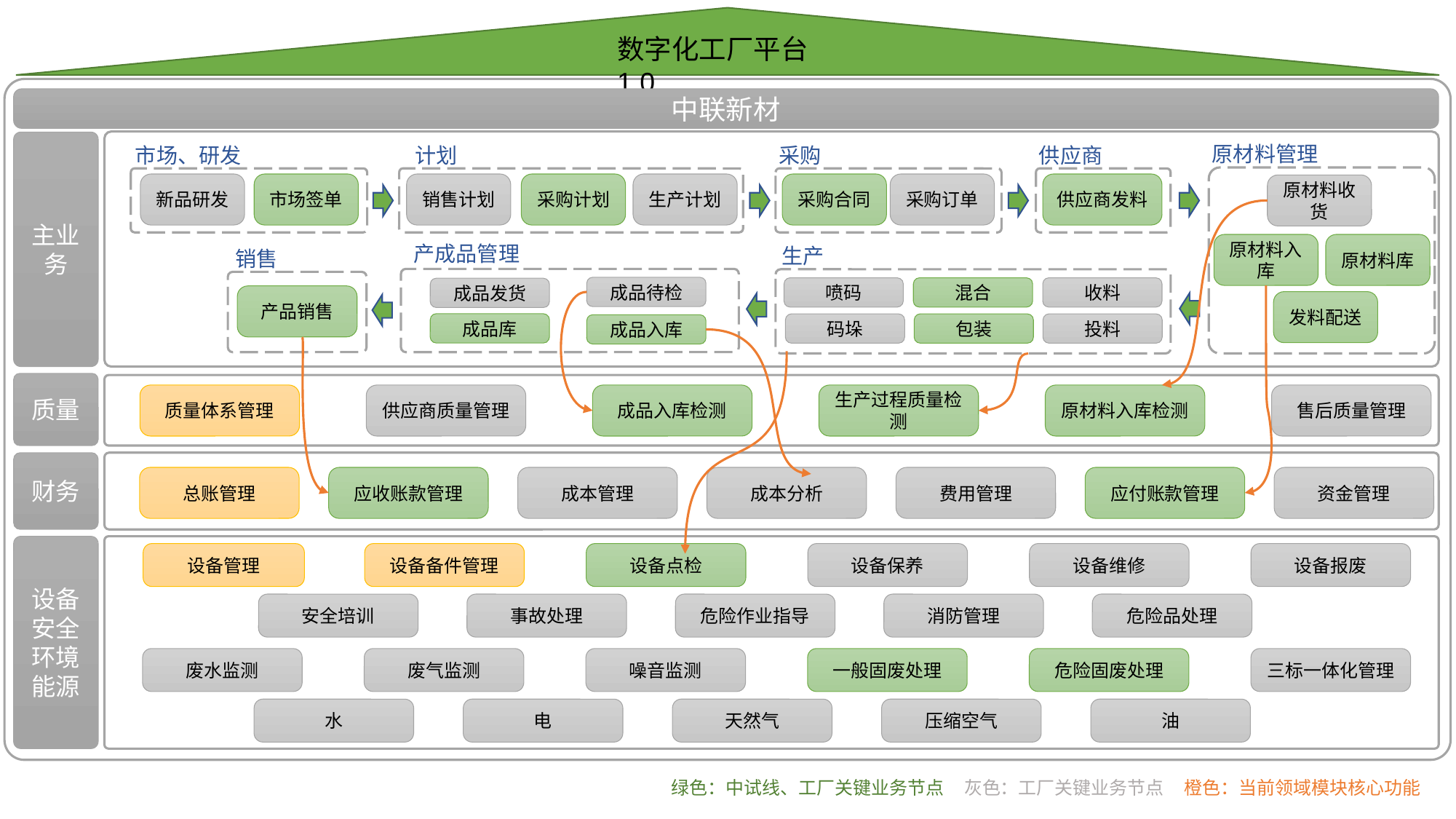

数字化工厂平台1.0

中联新材

主业务
原材料管理
市场、研发
计划
采购
供应商

新品研发
市场签单
销售计划
采购计划
生产计划
采购合同
采购订单
供应商发料
原材料收货

原材料入库
原材料库
产成品管理
生产
销售

成品待检
喷码
混合
收料
成品发货
产品销售
发料配送

成品库
码垛
包装
投料
成品入库
质量

质量体系管理
供应商质量管理
成品入库检测
生产过程质量检测
原材料入库检测
售后质量管理
财务

总账管理
应收账款管理
成本管理
成本分析
费用管理
应付账款管理
资金管理

设备
安全
环境
能源
设备管理
设备备件管理
设备点检
设备保养
设备维修
设备报废
安全培训
事故处理
危险作业指导
消防管理
危险品处理
废水监测
废气监测
噪音监测
一般固废处理
危险固废处理
三标一体化管理
水
电
天然气
压缩空气
油
绿色：中试线、工厂关键业务节点     灰色：工厂关键业务节点     橙色：当前领域模块核心功能